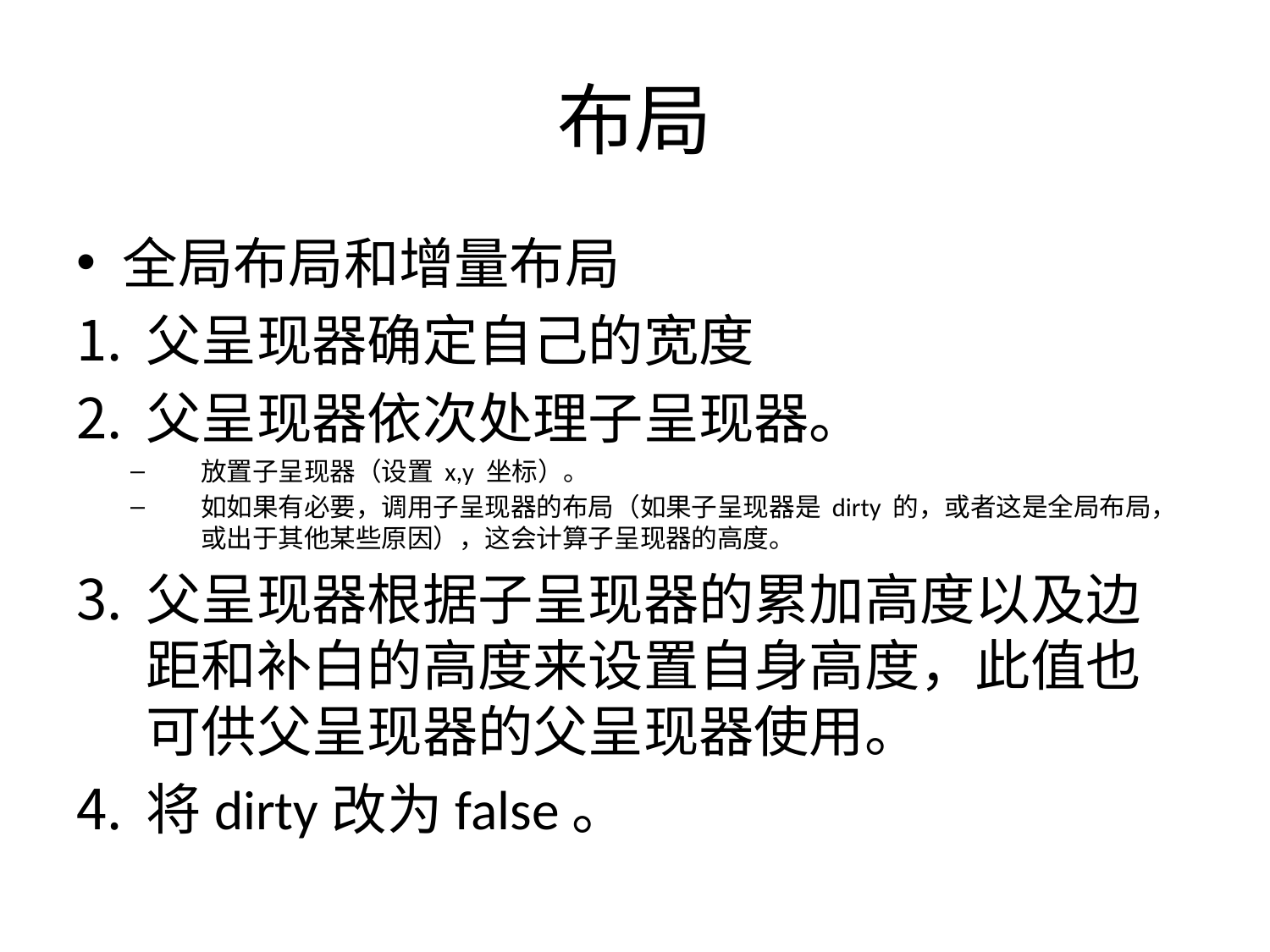

# 布局
全局布局和增量布局
父呈现器确定自己的宽度
父呈现器依次处理子呈现器。
放置子呈现器（设置 x,y 坐标）。
如如果有必要，调用子呈现器的布局（如果子呈现器是 dirty 的，或者这是全局布局，或出于其他某些原因），这会计算子呈现器的高度。
父呈现器根据子呈现器的累加高度以及边距和补白的高度来设置自身高度，此值也可供父呈现器的父呈现器使用。
将dirty改为false。